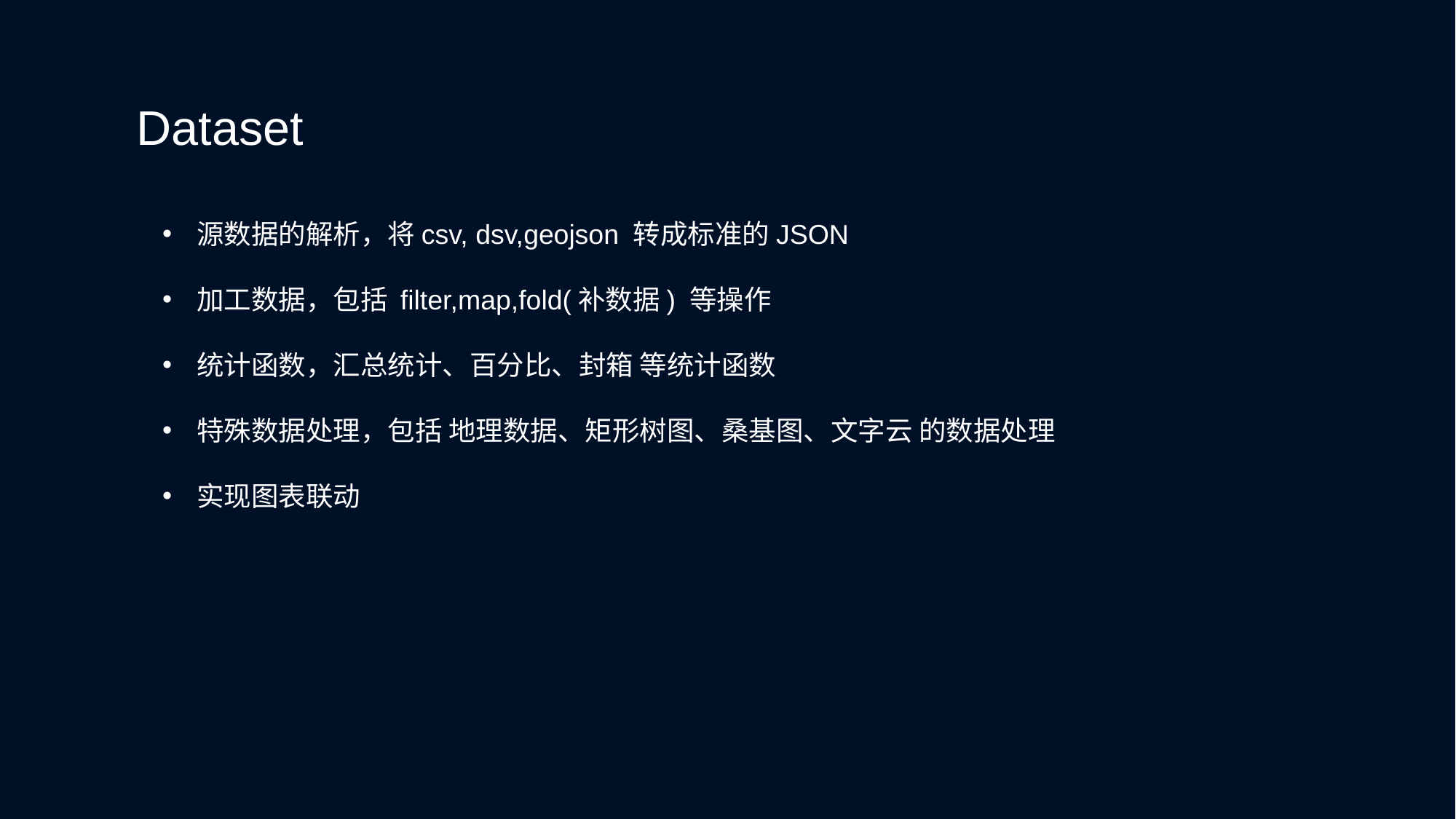

Dataset
源数据的解析，将csv, dsv,geojson 转成标准的JSON

加工数据，包括 filter,map,fold(补数据) 等操作

统计函数，汇总统计、百分比、封箱 等统计函数

特殊数据处理，包括 地理数据、矩形树图、桑基图、文字云 的数据处理

实现图表联动